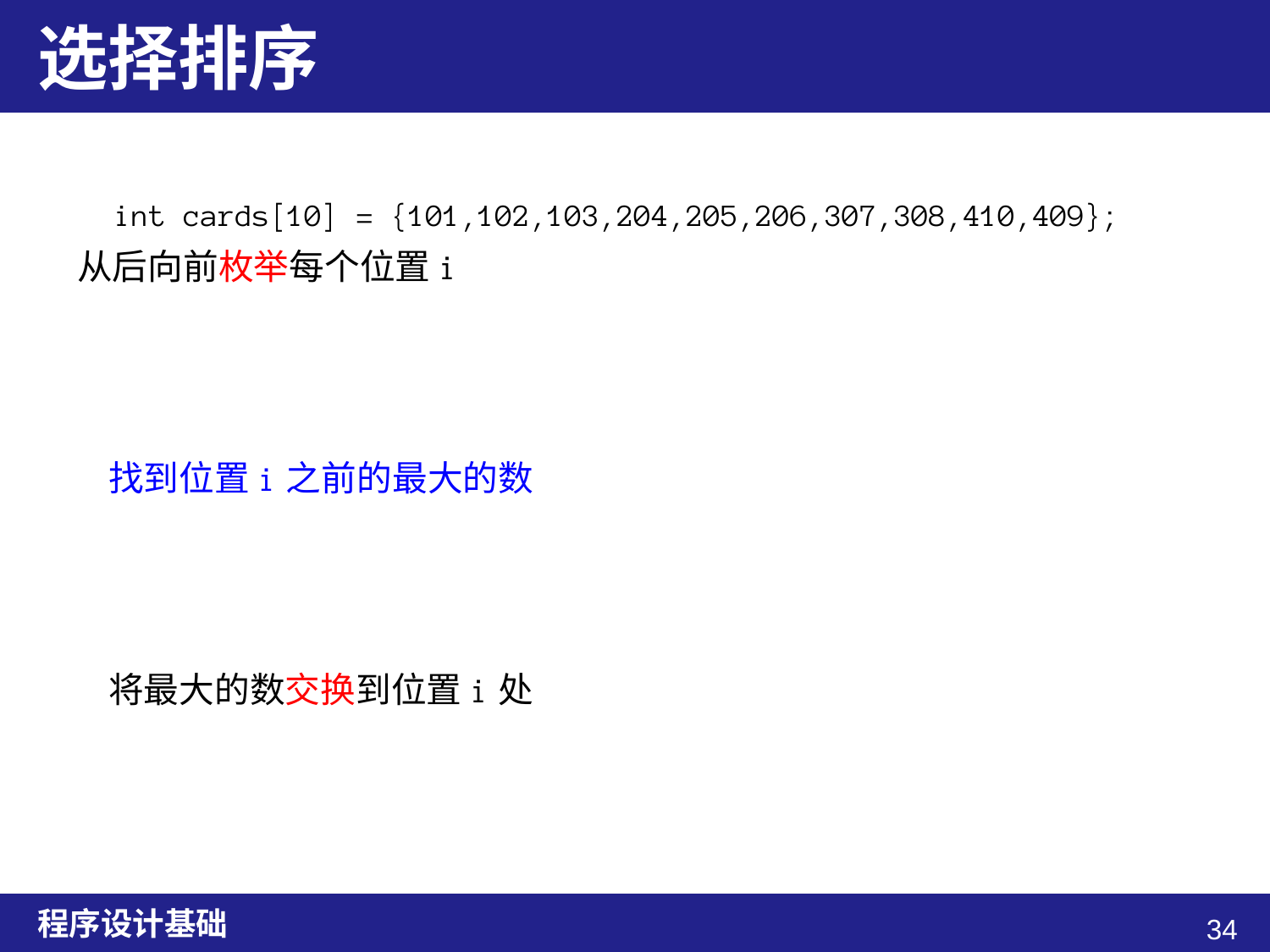

# 选择排序

    int cards[10] = {101,102,103,204,205,206,307,308,410,409};
    从后向前枚举每个位置i

        找到位置i之前的最大的数

        将最大的数交换到位置i处